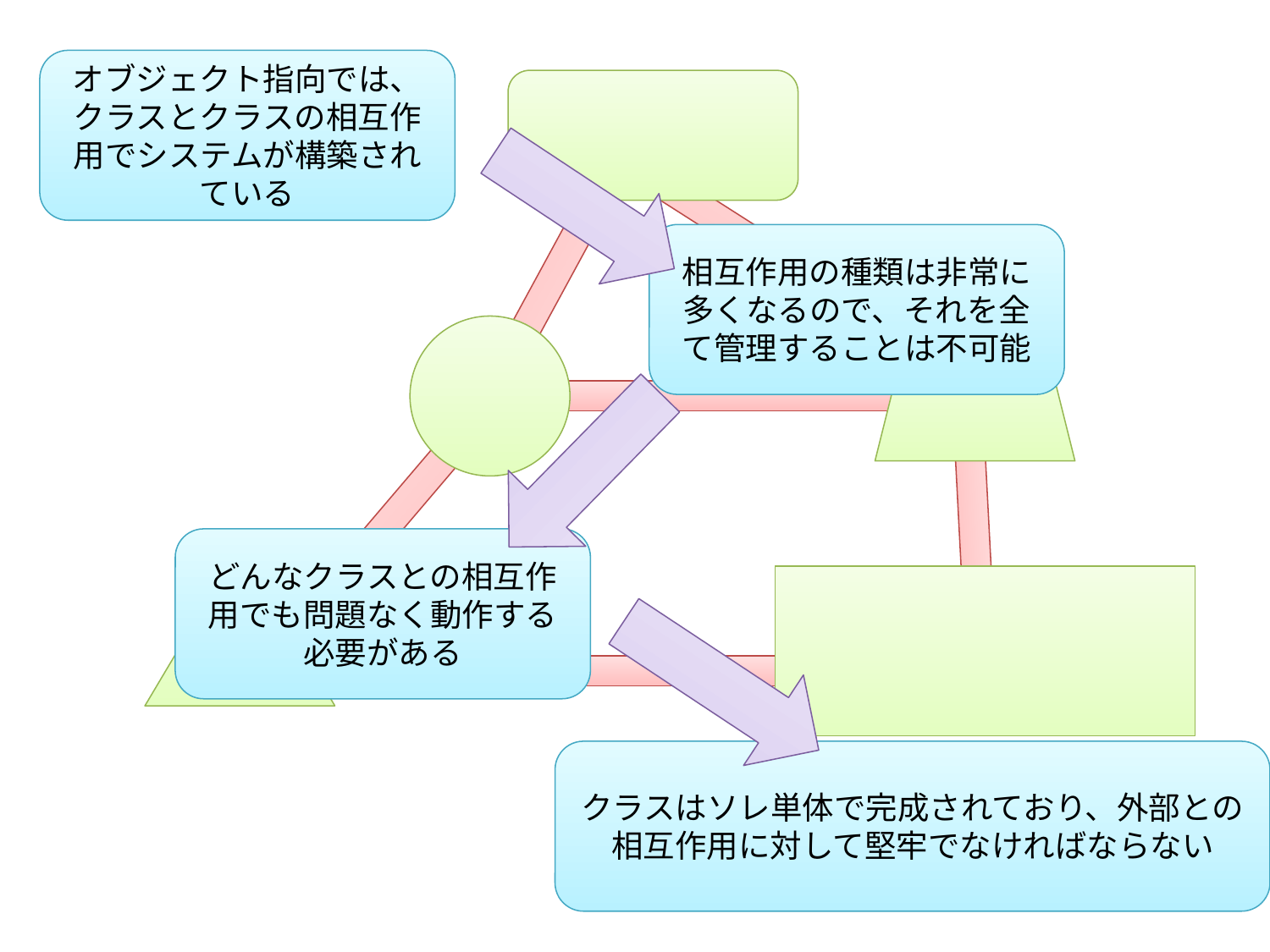

オブジェクト指向では、クラスとクラスの相互作用でシステムが構築されている

相互作用の種類は非常に多くなるので、それを全て管理することは不可能

どんなクラスとの相互作用でも問題なく動作する必要がある

クラスはソレ単体で完成されており、外部との相互作用に対して堅牢でなければならない